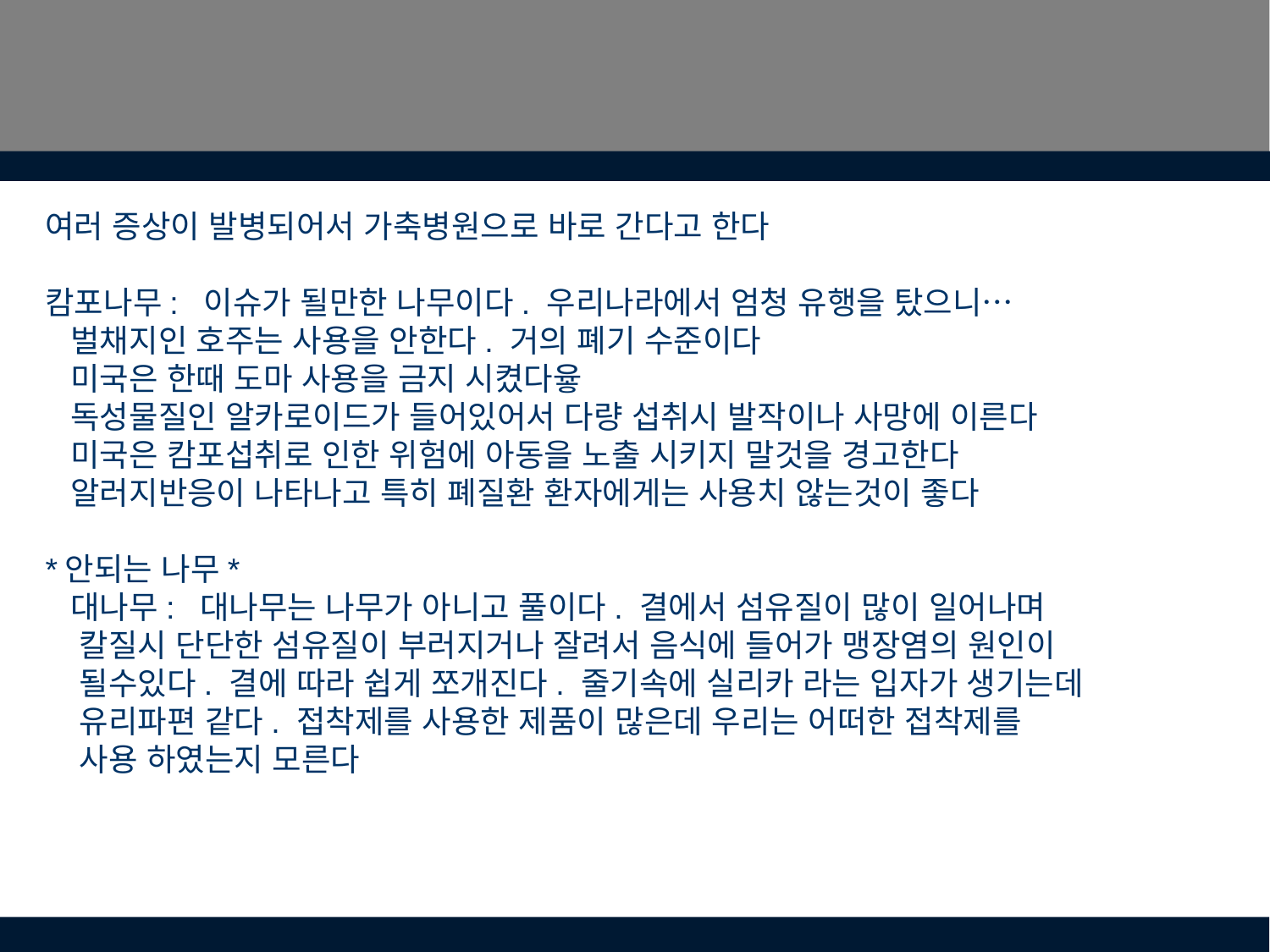

#
여러 증상이 발병되어서 가축병원으로 바로 간다고 한다

캄포나무:  이슈가 될만한 나무이다. 우리나라에서 엄청 유행을 탔으니…
  벌채지인 호주는 사용을 안한다. 거의 폐기 수준이다
  미국은 한때 도마 사용을 금지 시켰다윻
  독성물질인 알카로이드가 들어있어서 다량 섭취시 발작이나 사망에 이른다
  미국은 캄포섭취로 인한 위험에 아동을 노출 시키지 말것을 경고한다
  알러지반응이 나타나고 특히 폐질환 환자에게는 사용치 않는것이 좋다

*안되는 나무*
  대나무:  대나무는 나무가 아니고 풀이다. 결에서 섬유질이 많이 일어나며
   칼질시 단단한 섬유질이 부러지거나 잘려서 음식에 들어가 맹장염의 원인이
   될수있다. 결에 따라 쉽게 쪼개진다. 줄기속에 실리카 라는 입자가 생기는데
   유리파편 같다. 접착제를 사용한 제품이 많은데 우리는 어떠한 접착제를
   사용 하였는지 모른다